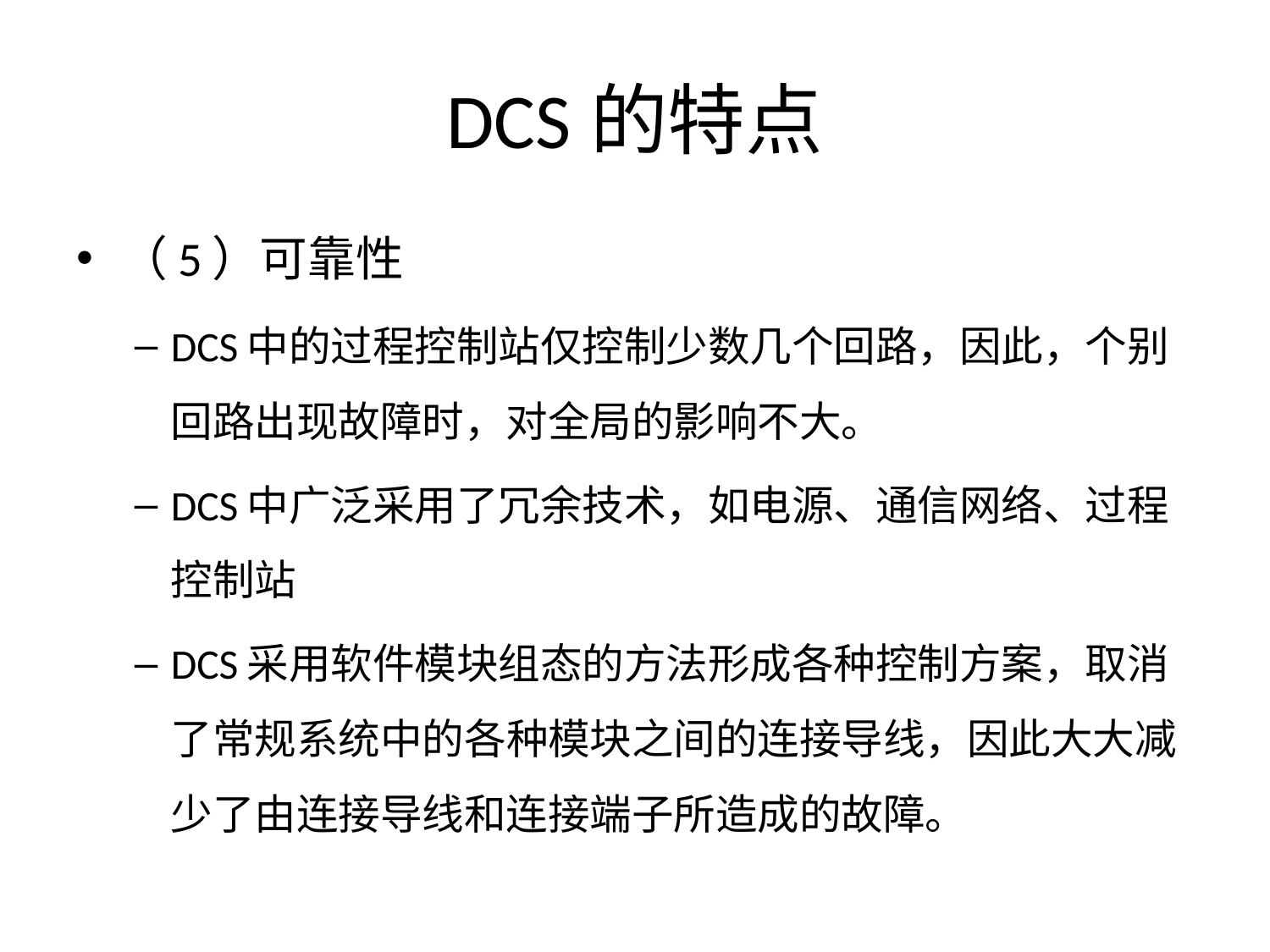

# DCS的特点
（5）可靠性
DCS中的过程控制站仅控制少数几个回路，因此，个别回路出现故障时，对全局的影响不大。
DCS中广泛采用了冗余技术，如电源、通信网络、过程控制站
DCS采用软件模块组态的方法形成各种控制方案，取消了常规系统中的各种模块之间的连接导线，因此大大减少了由连接导线和连接端子所造成的故障。